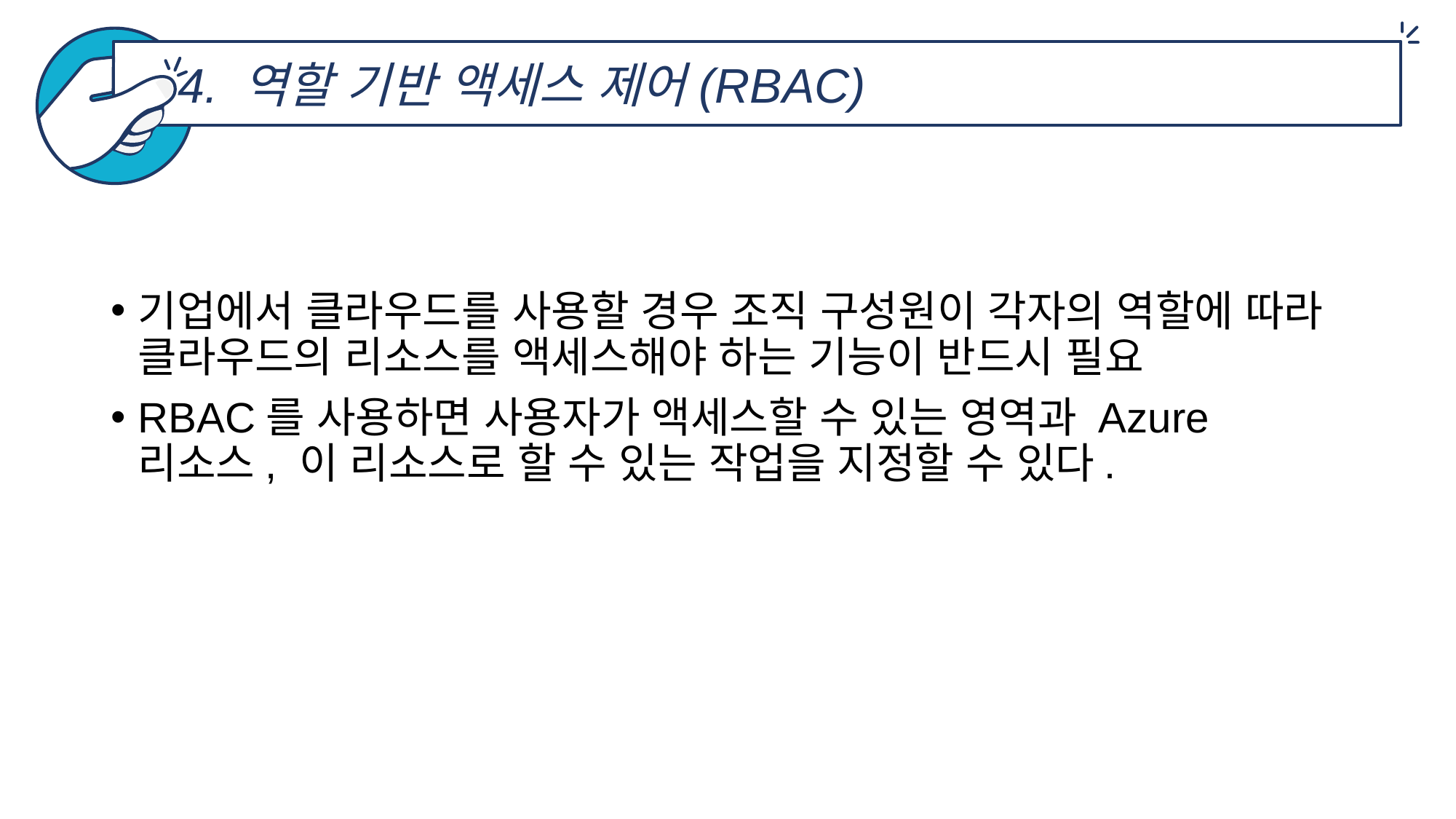

4. 역할 기반 액세스 제어(RBAC)

기업에서 클라우드를 사용할 경우 조직 구성원이 각자의 역할에 따라 클라우드의 리소스를 액세스해야 하는 기능이 반드시 필요
RBAC를 사용하면 사용자가 액세스할 수 있는 영역과 Azure 리소스, 이 리소스로 할 수 있는 작업을 지정할 수 있다.